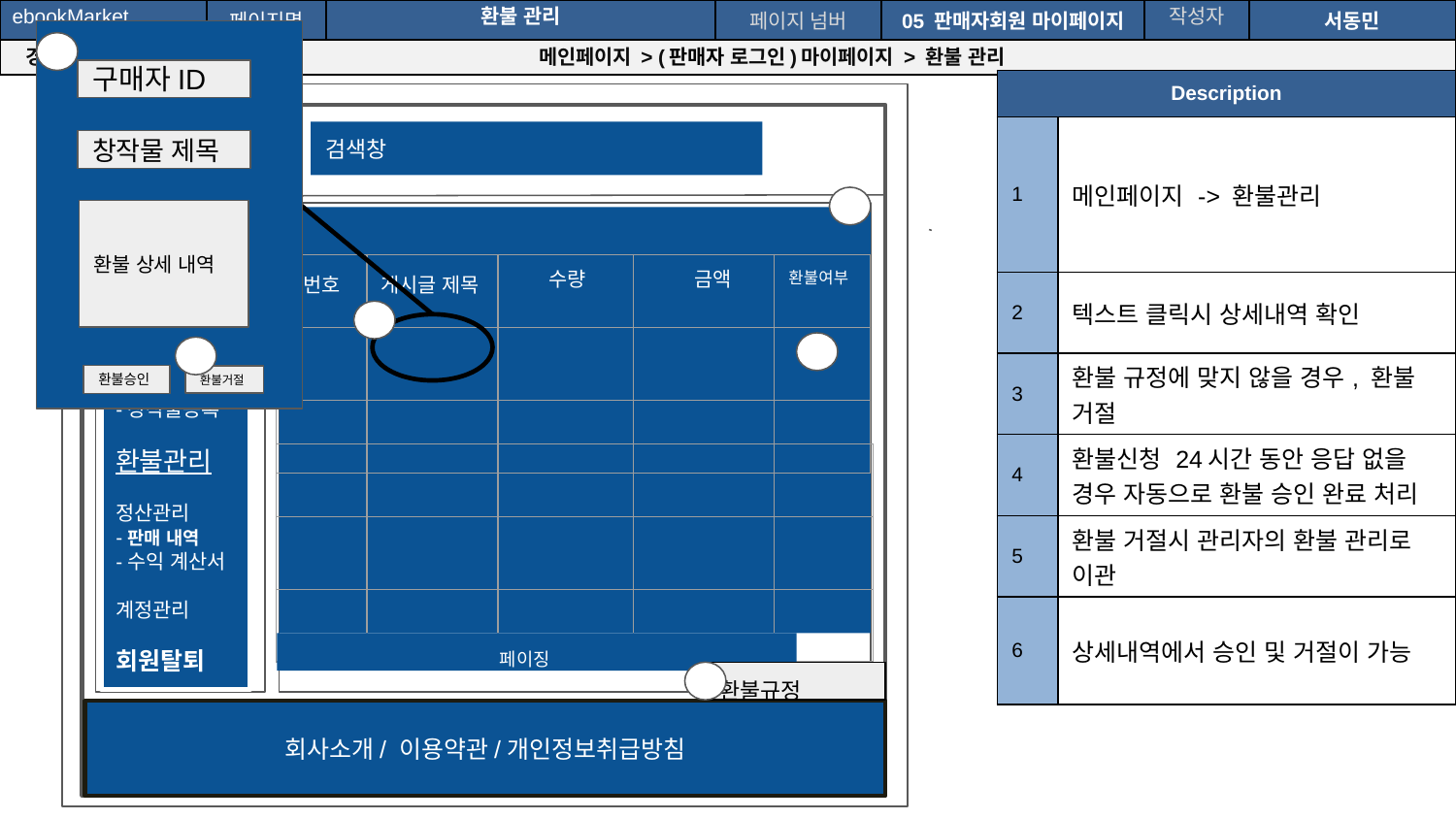

| ebookMarket |  | 페이지명 | 환불 관리 | 페이지 넘버 | 05 판매자회원 마이페이지 | 작성자 | 서동민 |
| --- | --- | --- | --- | --- | --- | --- | --- |
| 경로 | 메인페이지 > (판매자 로그인)마이페이지 > 환불 관리 |  |  |  |  |  |  |

6
구매자ID
| Description |  |
| --- | --- |
| 1 | 메인페이지 -> 환불관리 |
| 2 | 텍스트 클릭시 상세내역 확인 |
| 3 | 환불 규정에 맞지 않을 경우, 환불 거절 |
| 4 | 환불신청 24시간 동안 응답 없을 경우 자동으로 환불 승인 완료 처리 |
| 5 | 환불 거절시 관리자의 환불 관리로 이관 |
| 6 | 상세내역에서 승인 및 거절이 가능 |

 LOGO

검색창
창작물 제목
1
환불 상세 내역

회원 정보
로그아웃

|  |  |  |  | 환불여부 |
| --- | --- | --- | --- | --- |
|  |  |  |  |  |
|  |  |  |  |  |
수량
금액
게시글 제목
번호
마이페이지

창작물관리
-등록 내역
-창작물등록

환불관리

정산관리
-판매 내역
-수익 계산서

계정관리

회원탈퇴
2

4
5
환불승인
환불거절
|  |  |  |  |  |
| --- | --- | --- | --- | --- |
|  |  |  |  |  |
|  |  |  |  |  |
                                        페이징
3
환불규정
회사소개/ 이용약관/개인정보취급방침